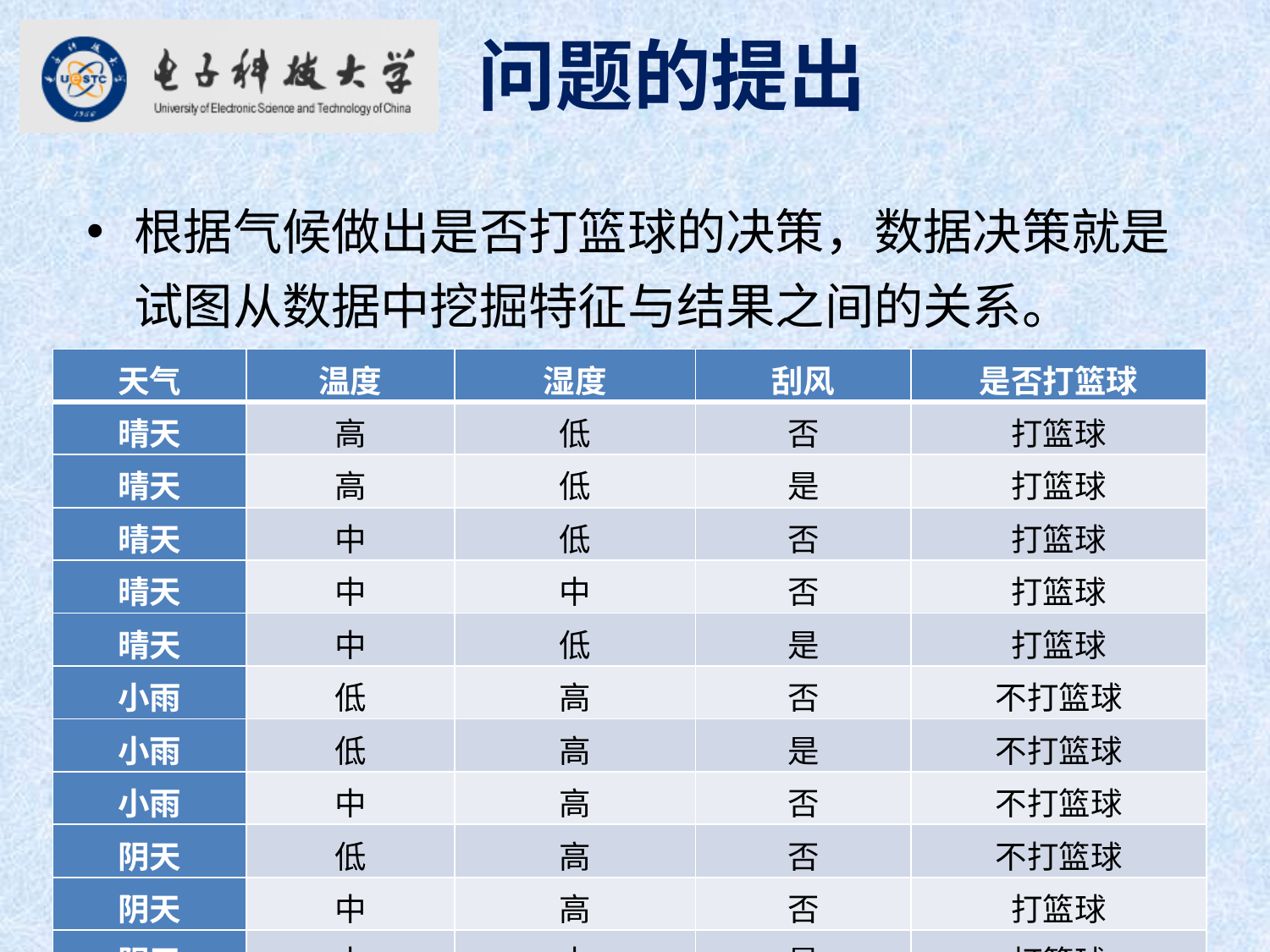

问题的提出
根据气候做出是否打篮球的决策，数据决策就是试图从数据中挖掘特征与结果之间的关系。
| 天气 | 温度 | 湿度 | 刮风 | 是否打篮球 |
| --- | --- | --- | --- | --- |
| 晴天 | 高 | 低 | 否 | 打篮球 |
| 晴天 | 高 | 低 | 是 | 打篮球 |
| 晴天 | 中 | 低 | 否 | 打篮球 |
| 晴天 | 中 | 中 | 否 | 打篮球 |
| 晴天 | 中 | 低 | 是 | 打篮球 |
| 小雨 | 低 | 高 | 否 | 不打篮球 |
| 小雨 | 低 | 高 | 是 | 不打篮球 |
| 小雨 | 中 | 高 | 否 | 不打篮球 |
| 阴天 | 低 | 高 | 否 | 不打篮球 |
| 阴天 | 中 | 高 | 否 | 打篮球 |
| 阴天 | 中 | 中 | 是 | 打篮球 |